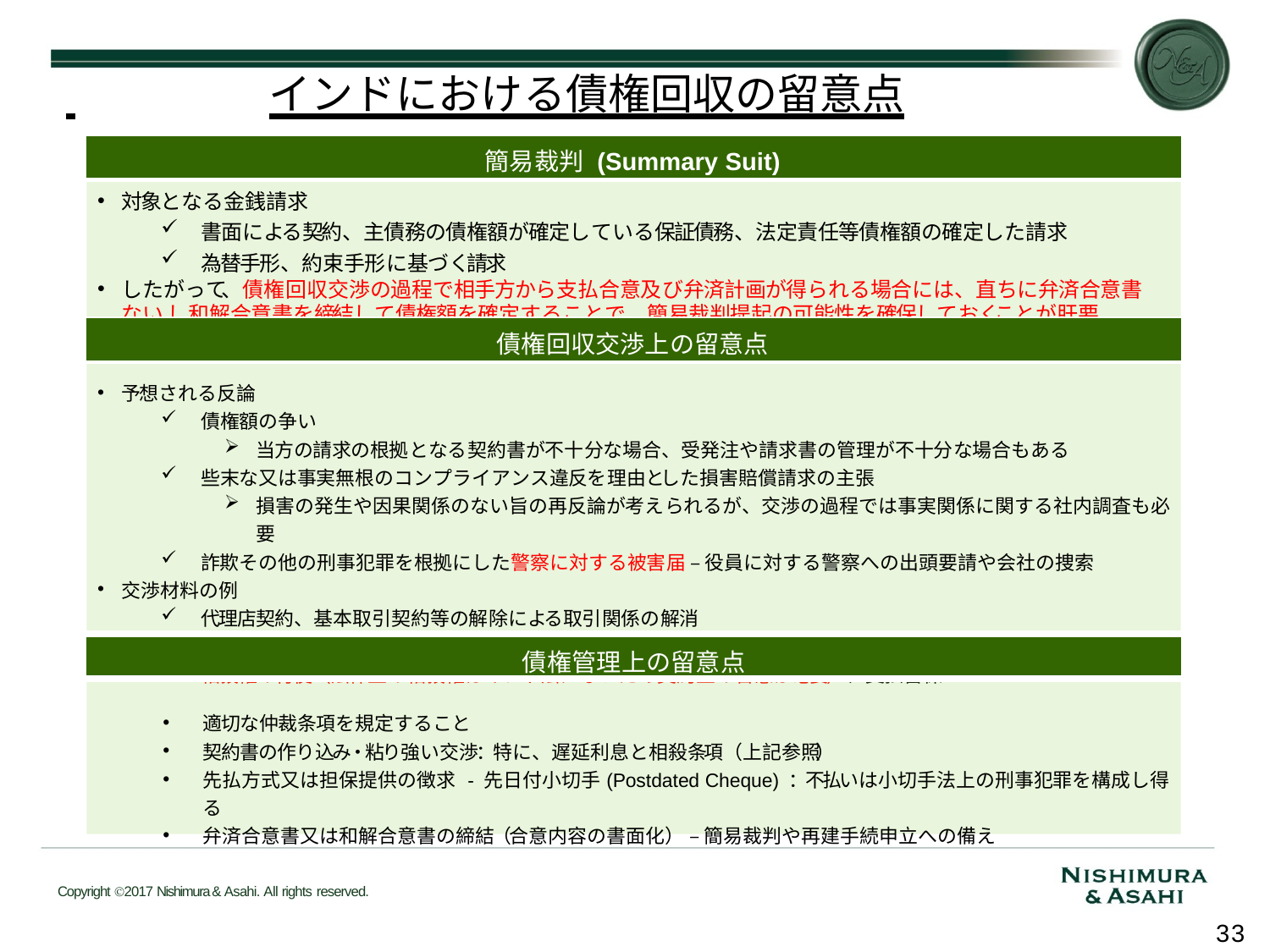

# インドにおける債権回収の留意点
| 簡易裁判 (Summary Suit) |
| --- |
| 対象となる金銭請求 書面による契約、主債務の債権額が確定している保証債務、法定責任等債権額の確定した請求 為替手形、約束手形に基づく請求 したがって、債権回収交渉の過程で相手方から支払合意及び弁済計画が得られる場合には、直ちに弁済合意書ない し和解合意書を締結して債権額を確定することで、簡易裁判提起の可能性を確保しておくことが肝要 |
| 債権回収交渉上の留意点 |
| 予想される反論 債権額の争い 当方の請求の根拠となる契約書が不十分な場合、受発注や請求書の管理が不十分な場合もある 些末な又は事実無根のコンプライアンス違反を理由とした損害賠償請求の主張 損害の発生や因果関係のない旨の再反論が考えられるが、交渉の過程では事実関係に関する社内調査も必要 詐欺その他の刑事犯罪を根拠にした警察に対する被害届– 役員に対する警察への出頭要請や会社の捜索 交渉材料の例 代理店契約、基本取引契約等の解除による取引関係の解消 製品供給や役務提供の停止(契約解除・新規受注の拒絶) 相殺権の行使（法律上の相殺権はインド法にないため契約上の合意が必要）、支払留保 |
| 債権管理上の留意点 |
| 適切な仲裁条項を規定すること 契約書の作り込み・粘り強い交渉：特に、遅延利息と相殺条項（上記参照） 先払方式又は担保提供の徴求 - 先日付小切手(Postdated Cheque) ：不払いは小切手法上の刑事犯罪を構成し得る 弁済合意書又は和解合意書の締結（合意内容の書面化） – 簡易裁判や再建手続申立への備え |
Copyright Ⓒ2017 Nishimura & Asahi. All rights reserved.
33